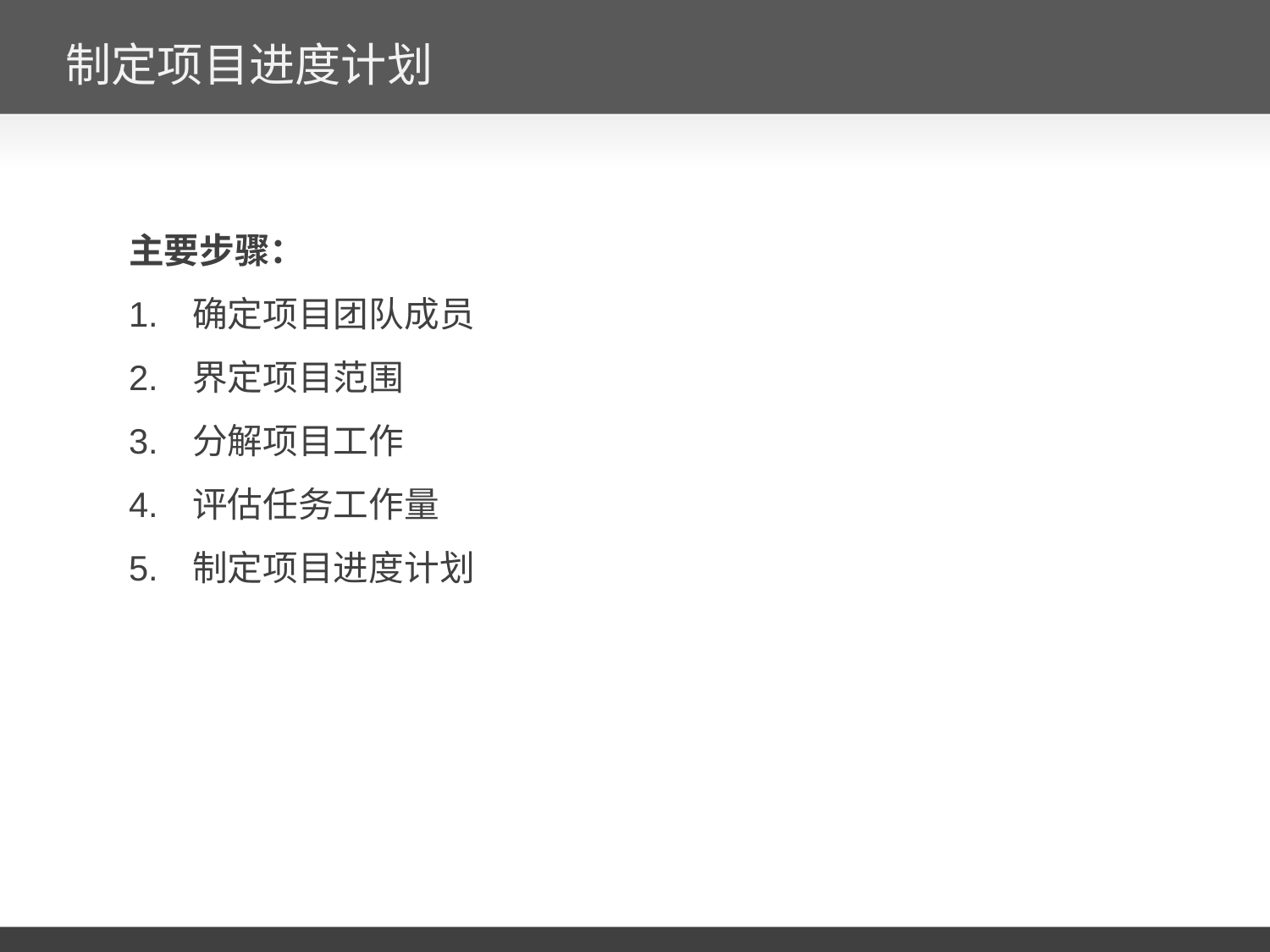

# 制定项目进度计划
主要步骤：
确定项目团队成员
界定项目范围
分解项目工作
评估任务工作量
制定项目进度计划